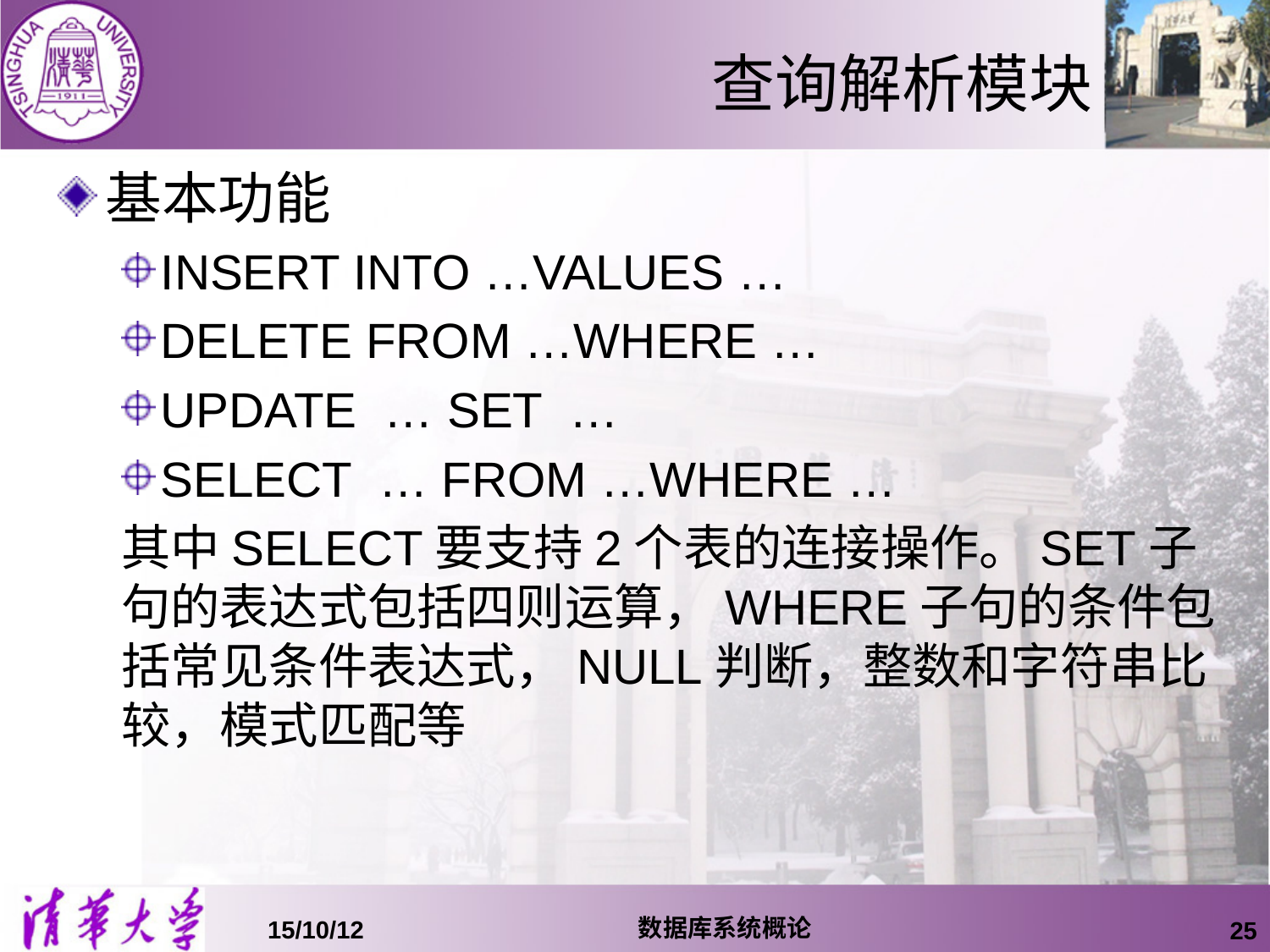

# 查询解析模块
基本功能
INSERT INTO …VALUES …
DELETE FROM …WHERE …
UPDATE  … SET  …
SELECT  … FROM …WHERE …
其中SELECT要支持2个表的连接操作。SET子句的表达式包括四则运算，WHERE子句的条件包括常见条件表达式，NULL判断，整数和字符串比较，模式匹配等

数据库系统概论
15/10/12
25